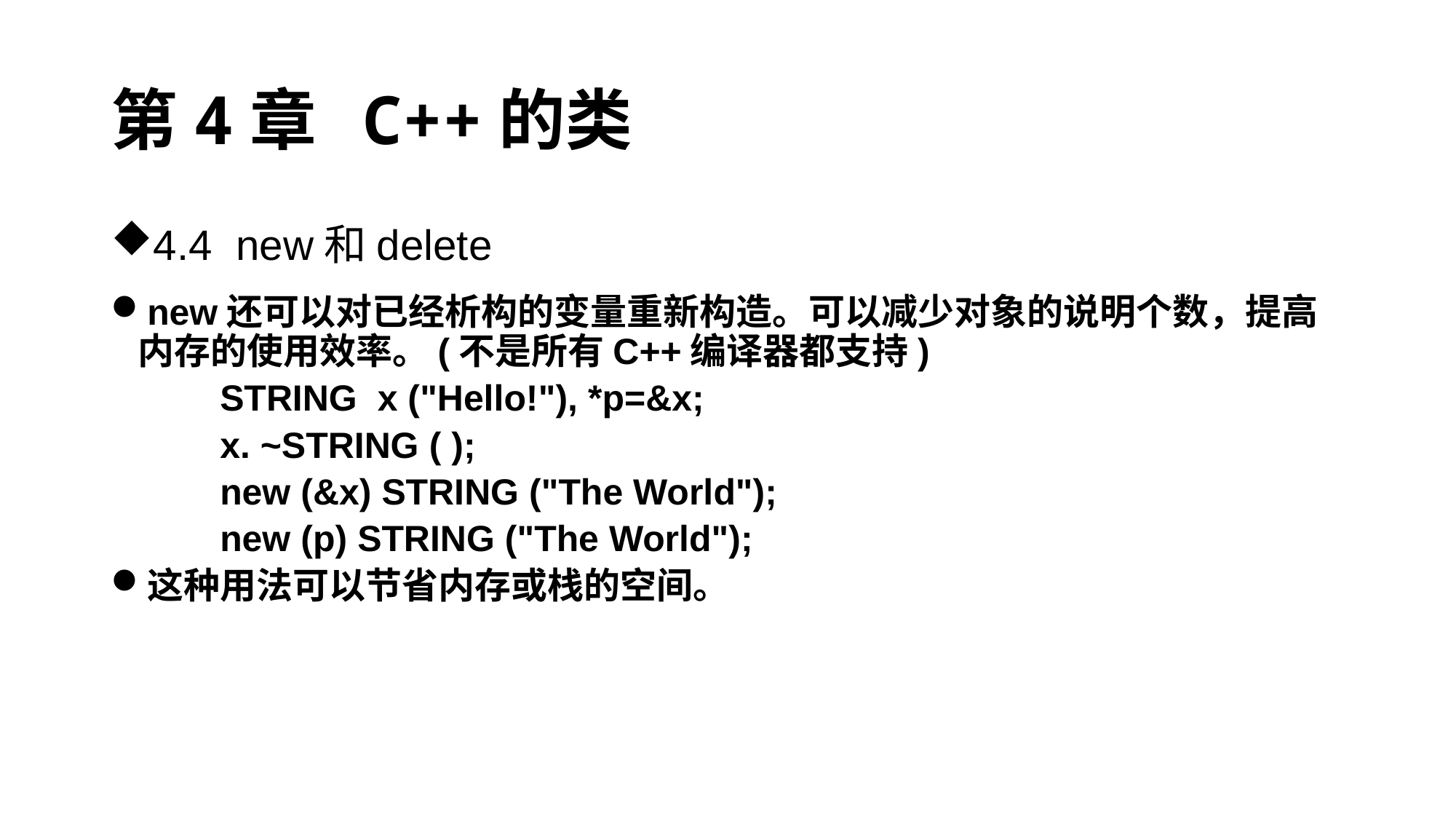

# 第4章  C++的类
4.4  new和delete
new还可以对已经析构的变量重新构造。可以减少对象的说明个数，提高内存的使用效率。(不是所有C++编译器都支持)
	STRING  x ("Hello!"), *p=&x;
	x. ~STRING ( );
	new (&x) STRING ("The World");
	new (p) STRING ("The World");
这种用法可以节省内存或栈的空间。